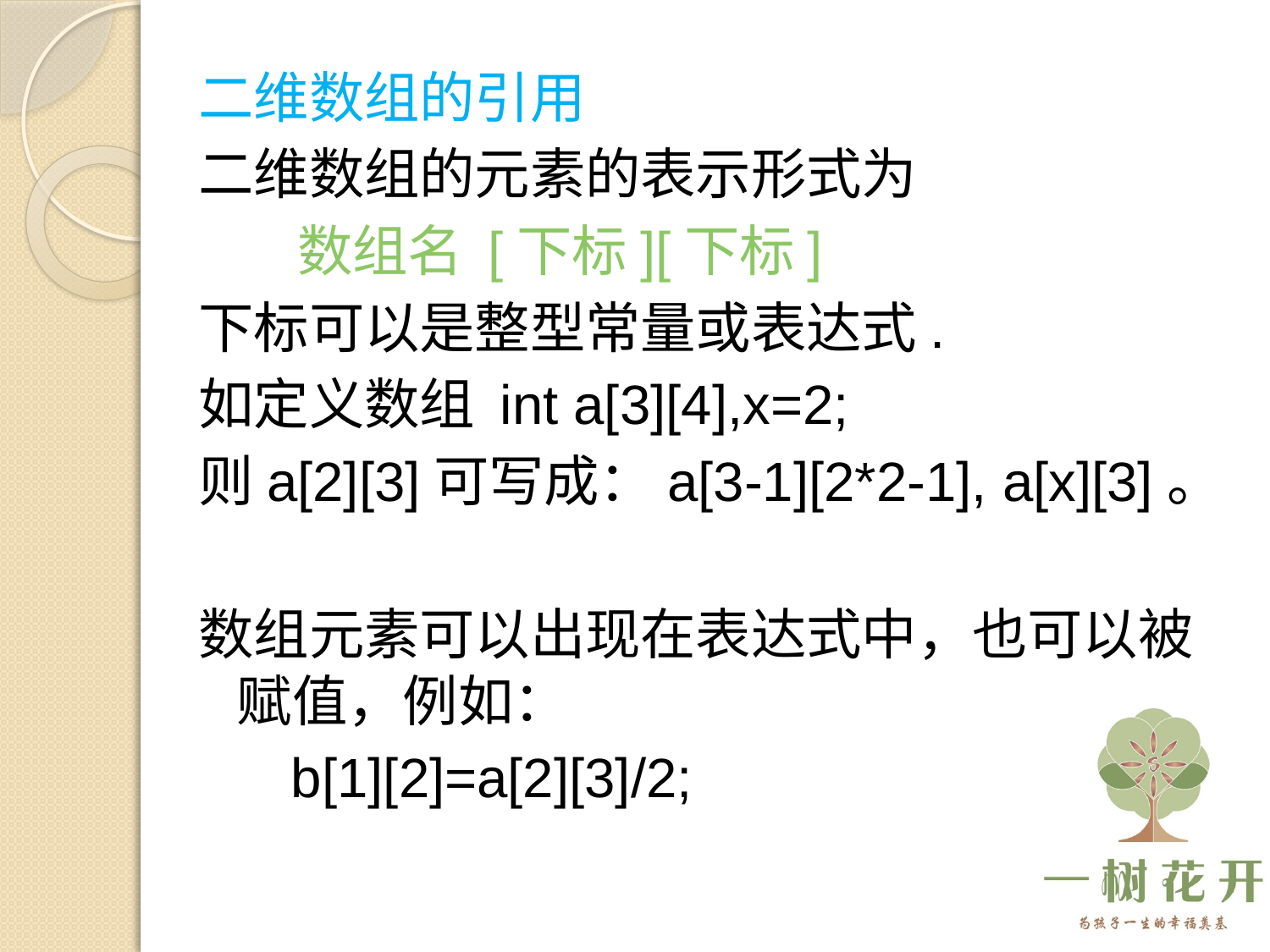

二维数组的引用
二维数组的元素的表示形式为
       数组名 [下标][下标]
下标可以是整型常量或表达式.
如定义数组 int a[3][4],x=2;
则a[2][3]可写成：a[3-1][2*2-1], a[x][3]。

数组元素可以出现在表达式中，也可以被赋值，例如：
      b[1][2]=a[2][3]/2;